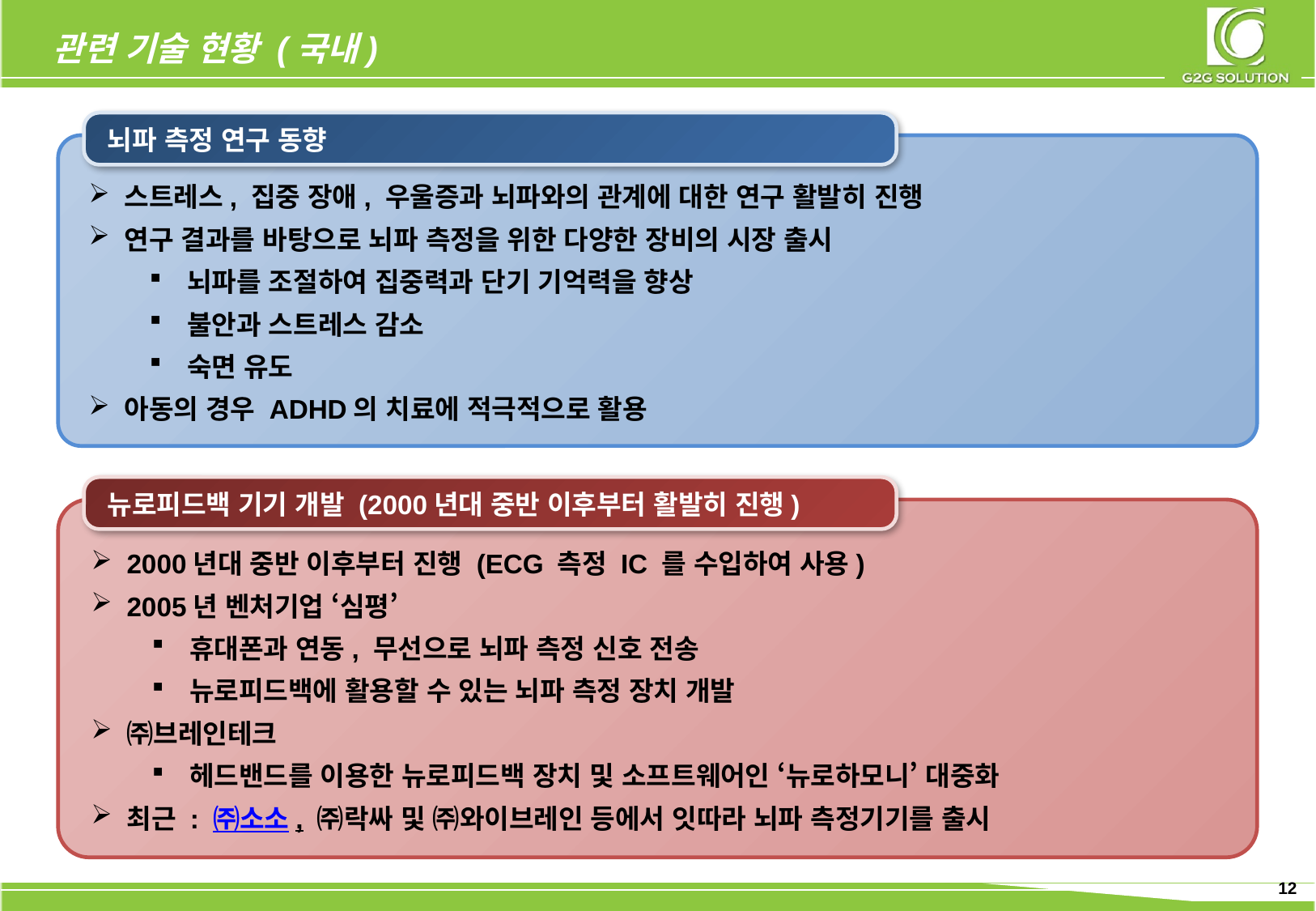

# 관련 기술 현황 (국내)
뇌파 측정 연구 동향
스트레스, 집중 장애, 우울증과 뇌파와의 관계에 대한 연구 활발히 진행
연구 결과를 바탕으로 뇌파 측정을 위한 다양한 장비의 시장 출시
뇌파를 조절하여 집중력과 단기 기억력을 향상
불안과 스트레스 감소
숙면 유도
아동의 경우 ADHD의 치료에 적극적으로 활용
뉴로피드백 기기 개발 (2000년대 중반 이후부터 활발히 진행)
2000년대 중반 이후부터 진행 (ECG 측정 IC 를 수입하여 사용)
2005년 벤처기업 ‘심평’
휴대폰과 연동, 무선으로 뇌파 측정 신호 전송
뉴로피드백에 활용할 수 있는 뇌파 측정 장치 개발
㈜브레인테크
헤드밴드를 이용한 뉴로피드백 장치 및 소프트웨어인 ‘뉴로하모니’ 대중화
최근 : ㈜소소, ㈜락싸 및 ㈜와이브레인 등에서 잇따라 뇌파 측정기기를 출시
12